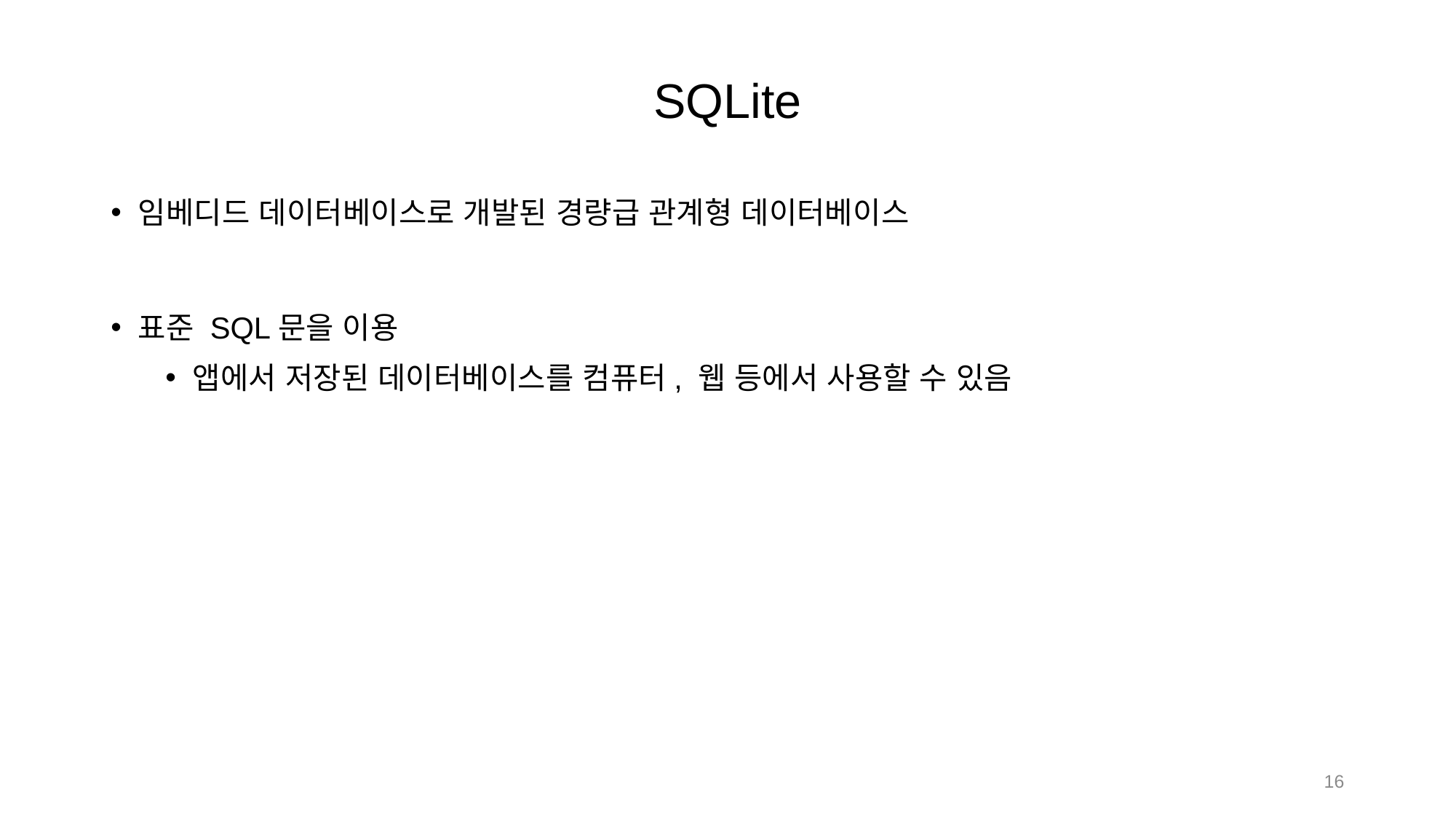

# SQLite
임베디드 데이터베이스로 개발된 경량급 관계형 데이터베이스

표준 SQL문을 이용
앱에서 저장된 데이터베이스를 컴퓨터, 웹 등에서 사용할 수 있음
16